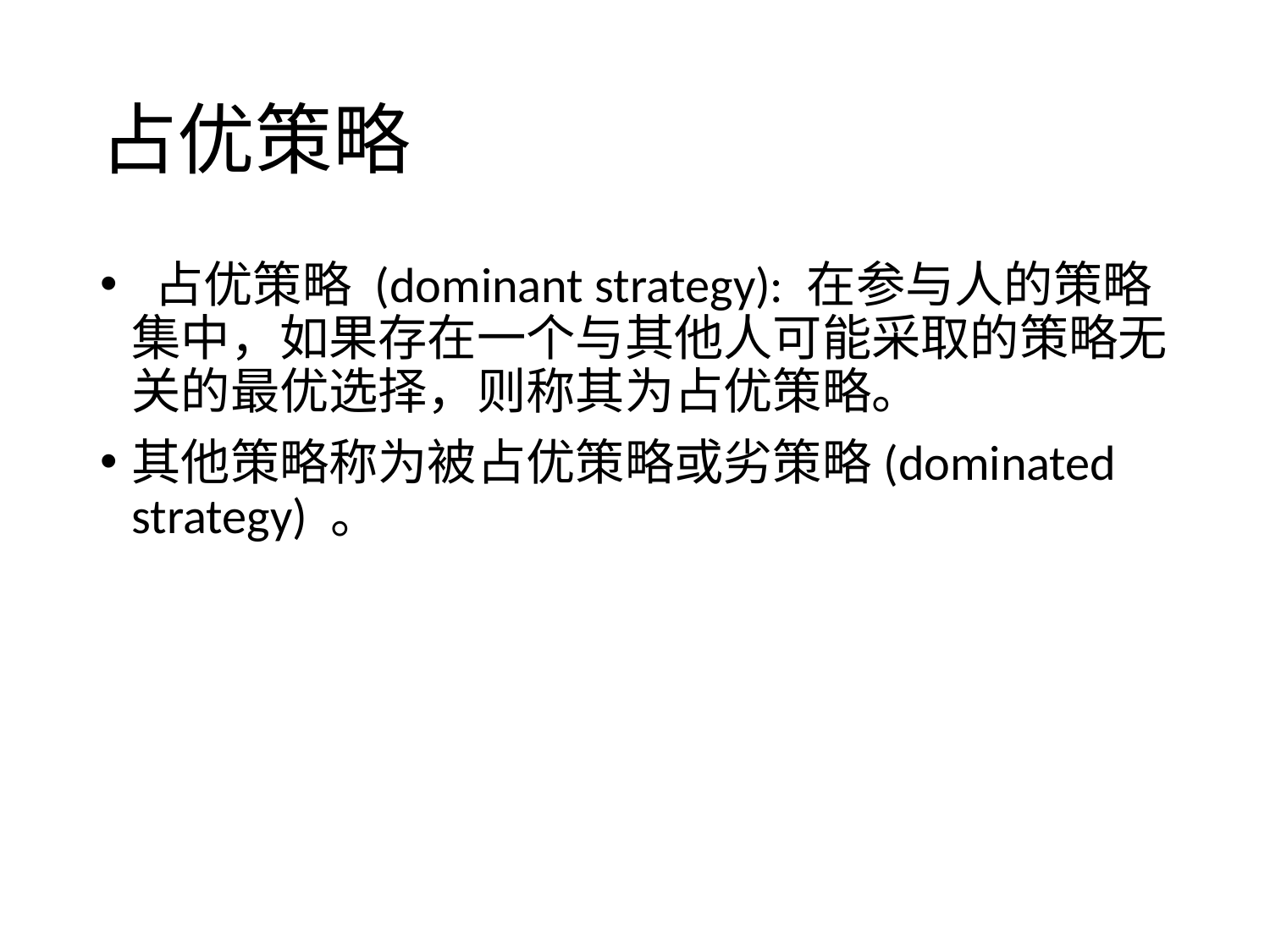

# 占优策略
 占优策略 (dominant strategy): 在参与人的策略集中，如果存在一个与其他人可能采取的策略无关的最优选择，则称其为占优策略。
其他策略称为被占优策略或劣策略(dominated strategy) 。